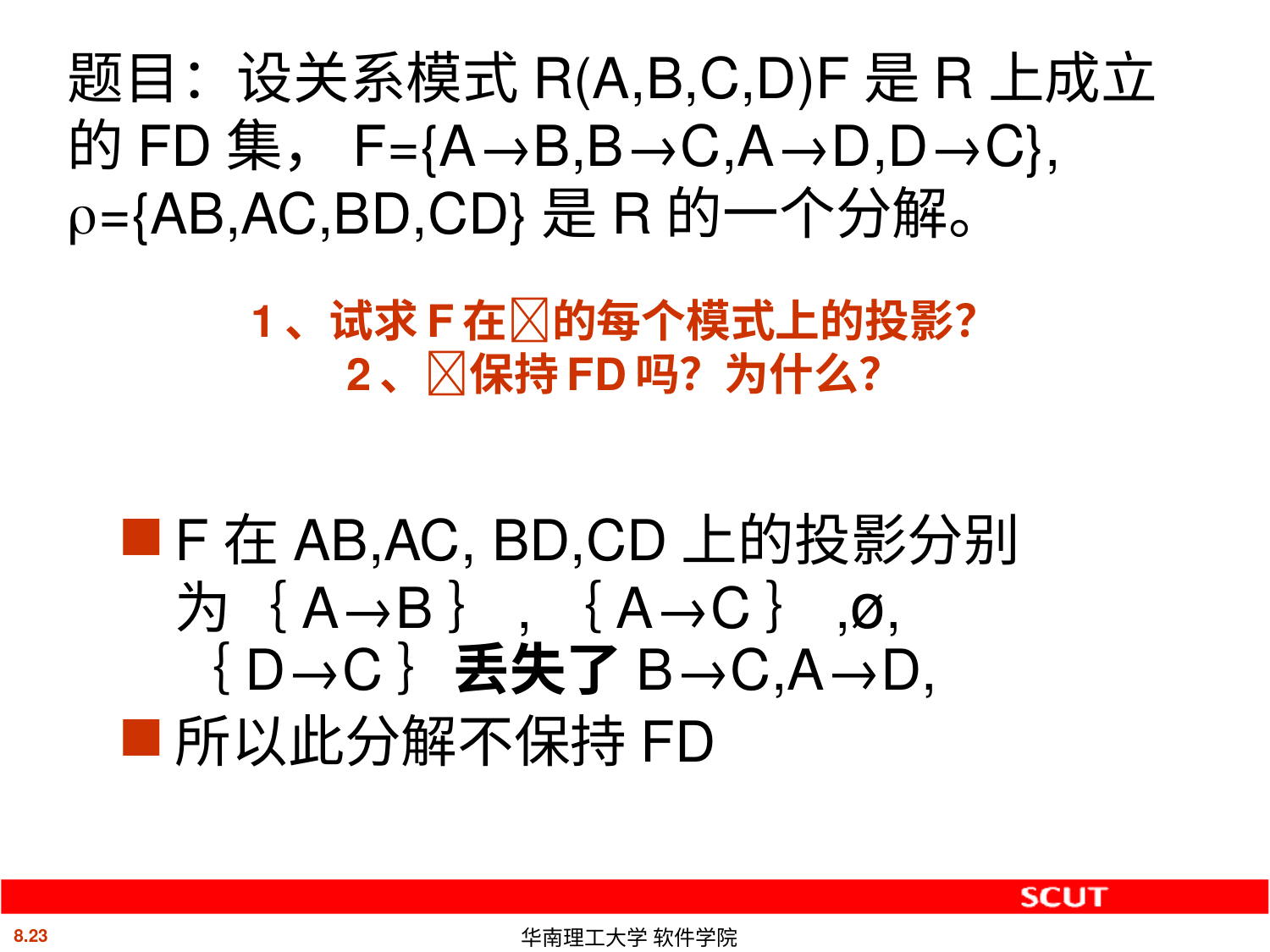

题目：设关系模式R(A,B,C,D)F是R上成立的FD集，F={A→B,B→C,A→D,D→C}, ρ={AB,AC,BD,CD}是R的一个分解。
# 1、试求F在ρ的每个模式上的投影？ 2、ρ保持FD吗？为什么？
F在AB,AC, BD,CD上的投影分别为｛A→B｝,｛A→C｝,ø,｛D→C｝丢失了B→C,A→D,
所以此分解不保持FD